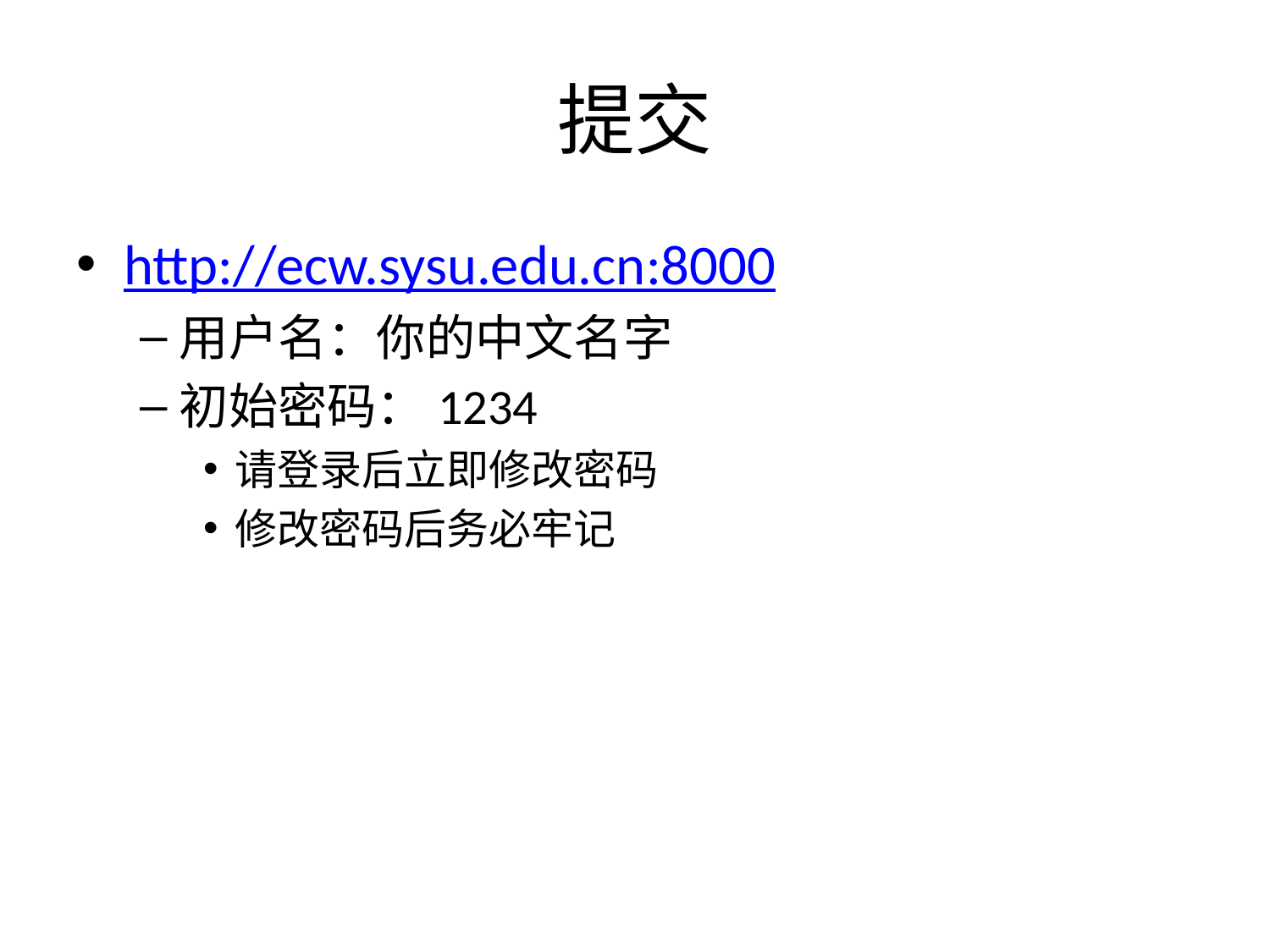

# 提交
http://ecw.sysu.edu.cn:8000
用户名：你的中文名字
初始密码：1234
请登录后立即修改密码
修改密码后务必牢记